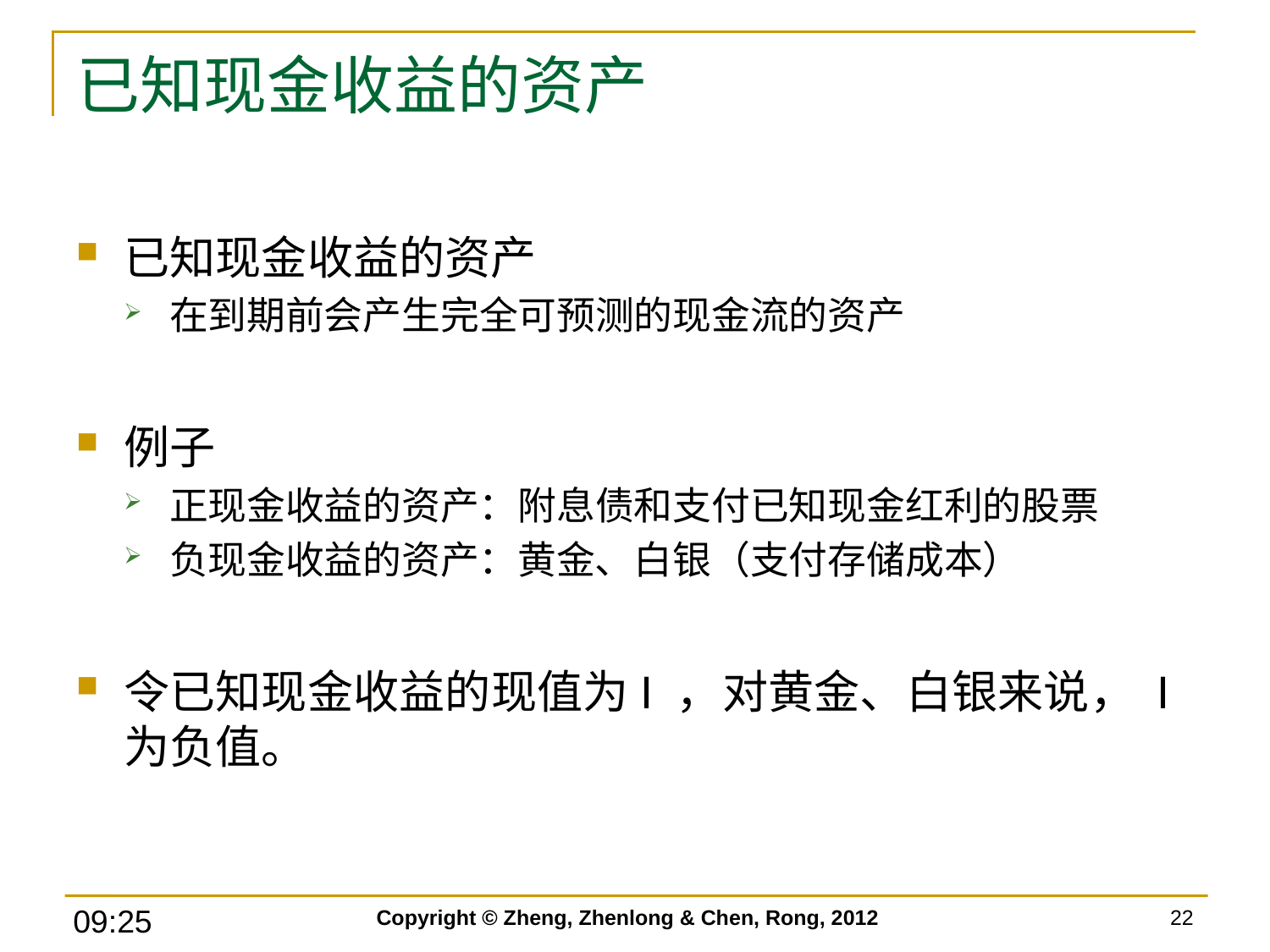

# 已知现金收益的资产
已知现金收益的资产
在到期前会产生完全可预测的现金流的资产

例子
正现金收益的资产：附息债和支付已知现金红利的股票
负现金收益的资产：黄金、白银（支付存储成本）

令已知现金收益的现值为I ，对黄金、白银来说， I 为负值。
Copyright © Zheng, Zhenlong & Chen, Rong, 2012
22